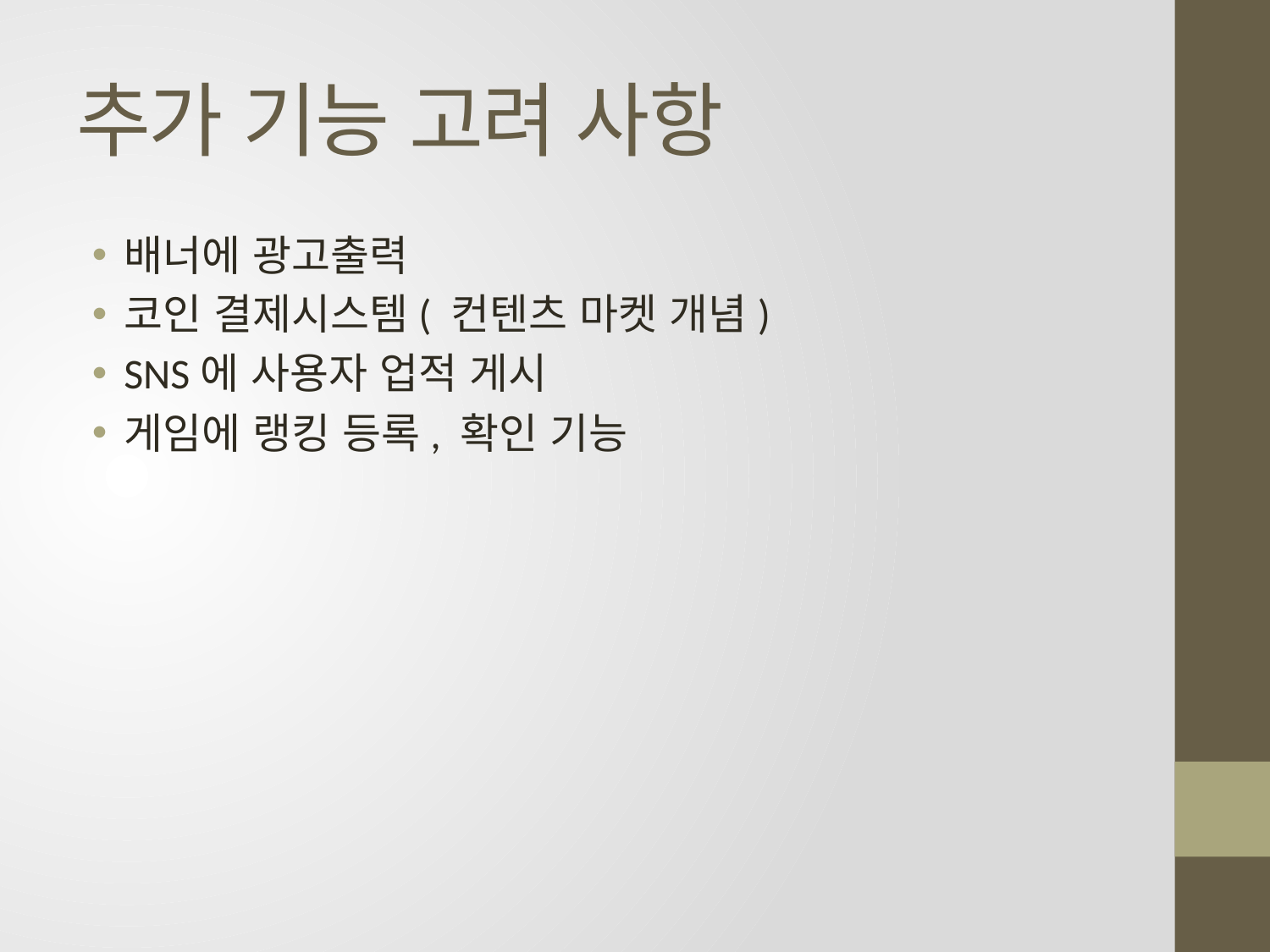

# 추가 기능 고려 사항
배너에 광고출력
코인 결제시스템( 컨텐츠 마켓 개념)
SNS에 사용자 업적 게시
게임에 랭킹 등록, 확인 기능